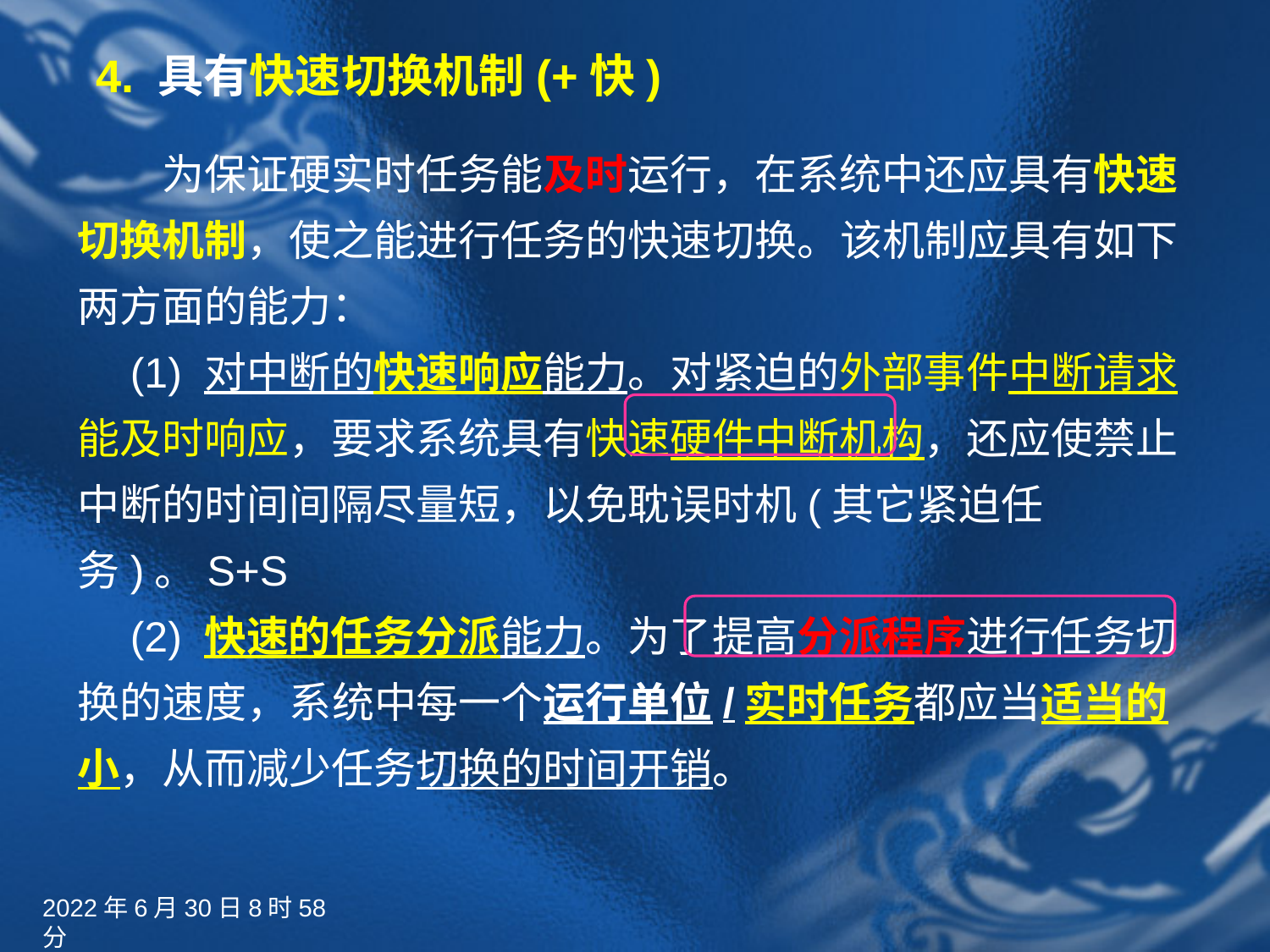

# 4. 具有快速切换机制(+快)
　　为保证硬实时任务能及时运行，在系统中还应具有快速切换机制，使之能进行任务的快速切换。该机制应具有如下两方面的能力：　
　(1) 对中断的快速响应能力。对紧迫的外部事件中断请求能及时响应，要求系统具有快速硬件中断机构，还应使禁止中断的时间间隔尽量短，以免耽误时机(其它紧迫任务)。S+S
　(2) 快速的任务分派能力。为了提高分派程序进行任务切换的速度，系统中每一个运行单位/实时任务都应当适当的小，从而减少任务切换的时间开销。

2022年6月30日8时58分